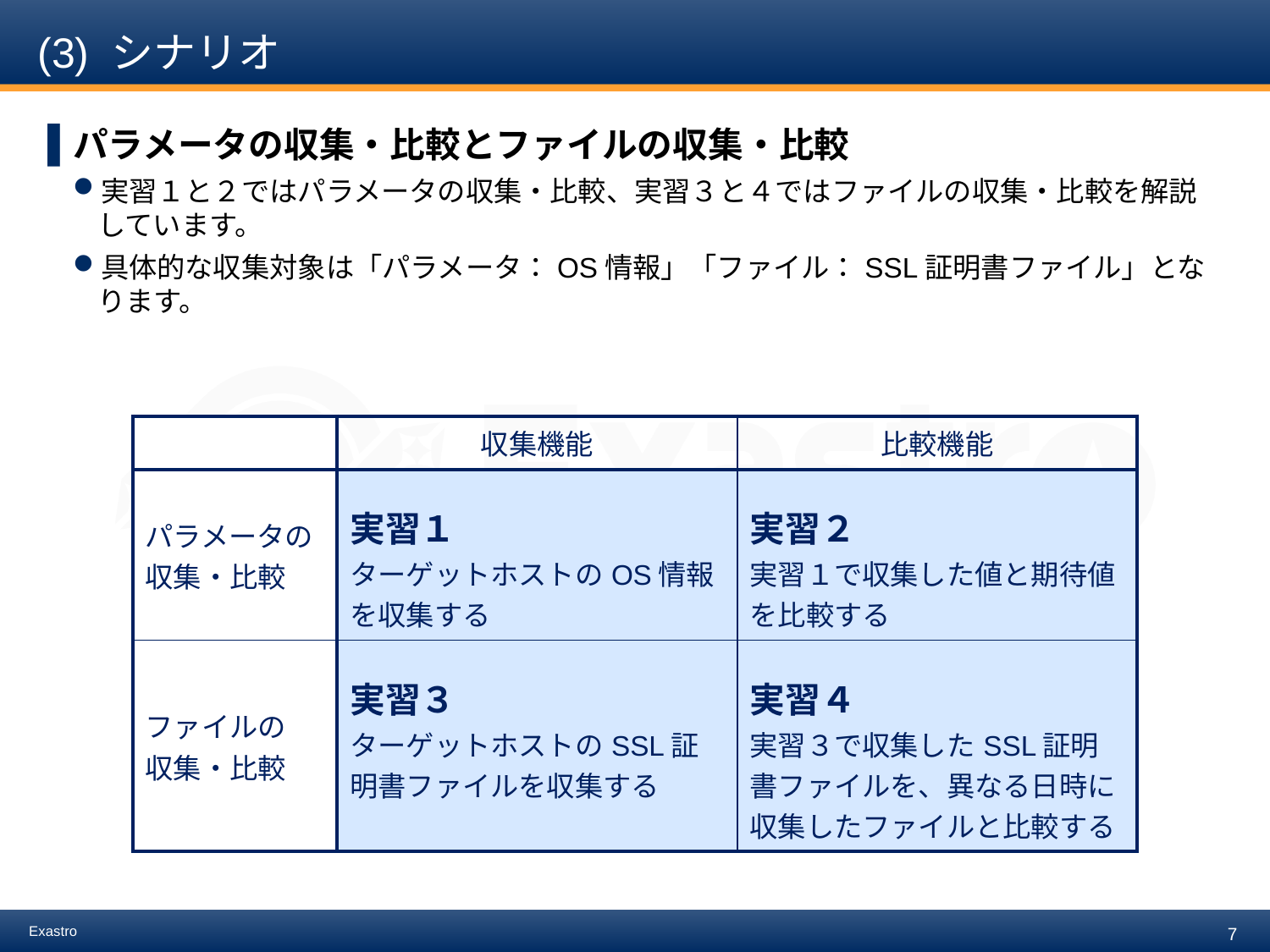

# (3) シナリオ
パラメータの収集・比較とファイルの収集・比較
実習１と２ではパラメータの収集・比較、実習３と４ではファイルの収集・比較を解説しています。
具体的な収集対象は「パラメータ：OS情報」「ファイル：SSL証明書ファイル」となります。
|  | 収集機能 | 比較機能 |
| --- | --- | --- |
| パラメータの 収集・比較 | 実習１ ターゲットホストのOS情報を収集する | 実習２ 実習１で収集した値と期待値を比較する |
| ファイルの 収集・比較 | 実習３ ターゲットホストのSSL証明書ファイルを収集する | 実習４ 実習３で収集したSSL証明書ファイルを、異なる日時に収集したファイルと比較する |